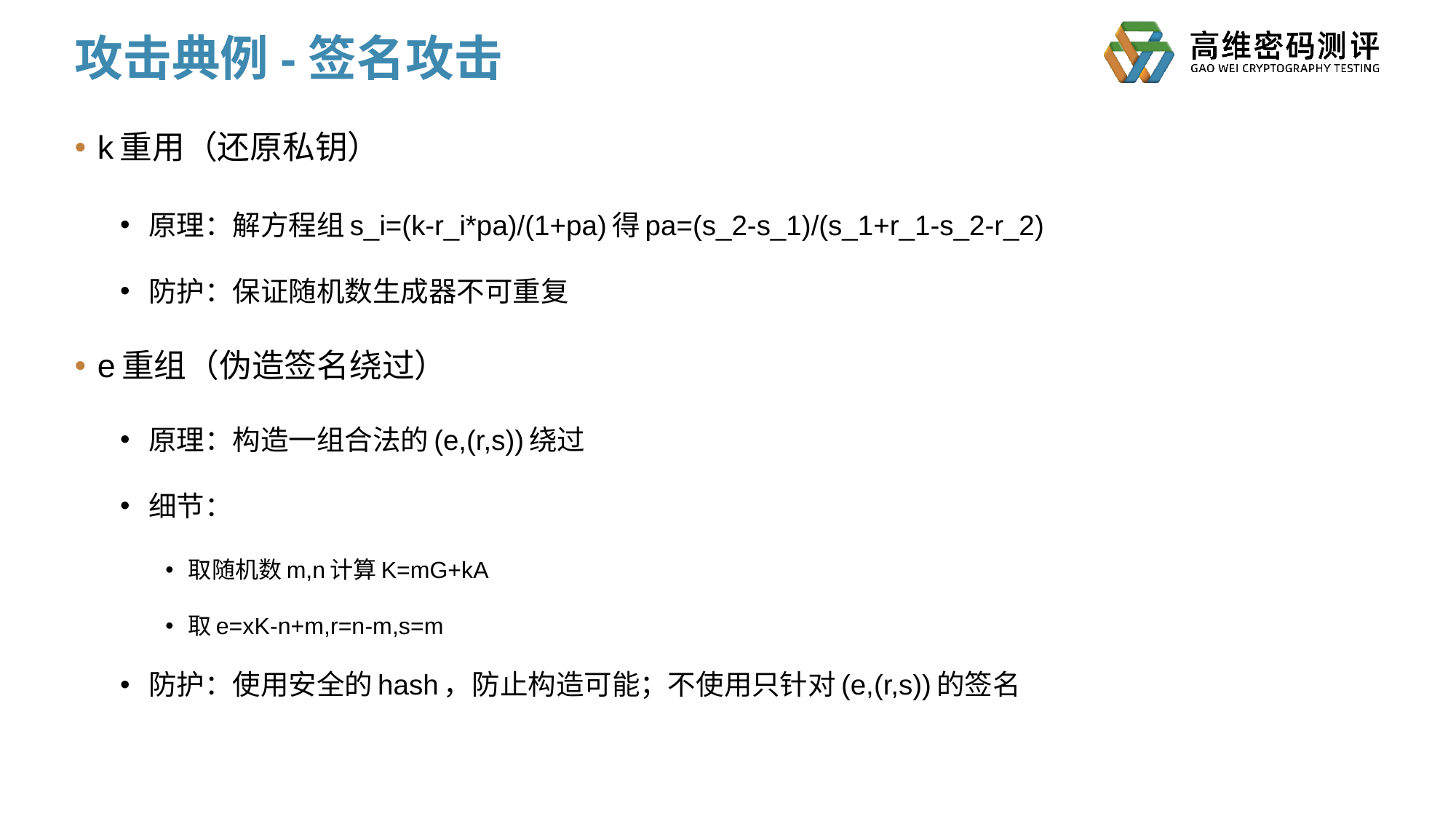

# 攻击典例-签名攻击
k重用（还原私钥）
原理：解方程组s_i=(k-r_i*pa)/(1+pa)得pa=(s_2-s_1)/(s_1+r_1-s_2-r_2)
防护：保证随机数生成器不可重复
e重组（伪造签名绕过）
原理：构造一组合法的(e,(r,s))绕过
细节：
取随机数m,n计算K=mG+kA
取e=xK-n+m,r=n-m,s=m
防护：使用安全的hash，防止构造可能；不使用只针对(e,(r,s))的签名